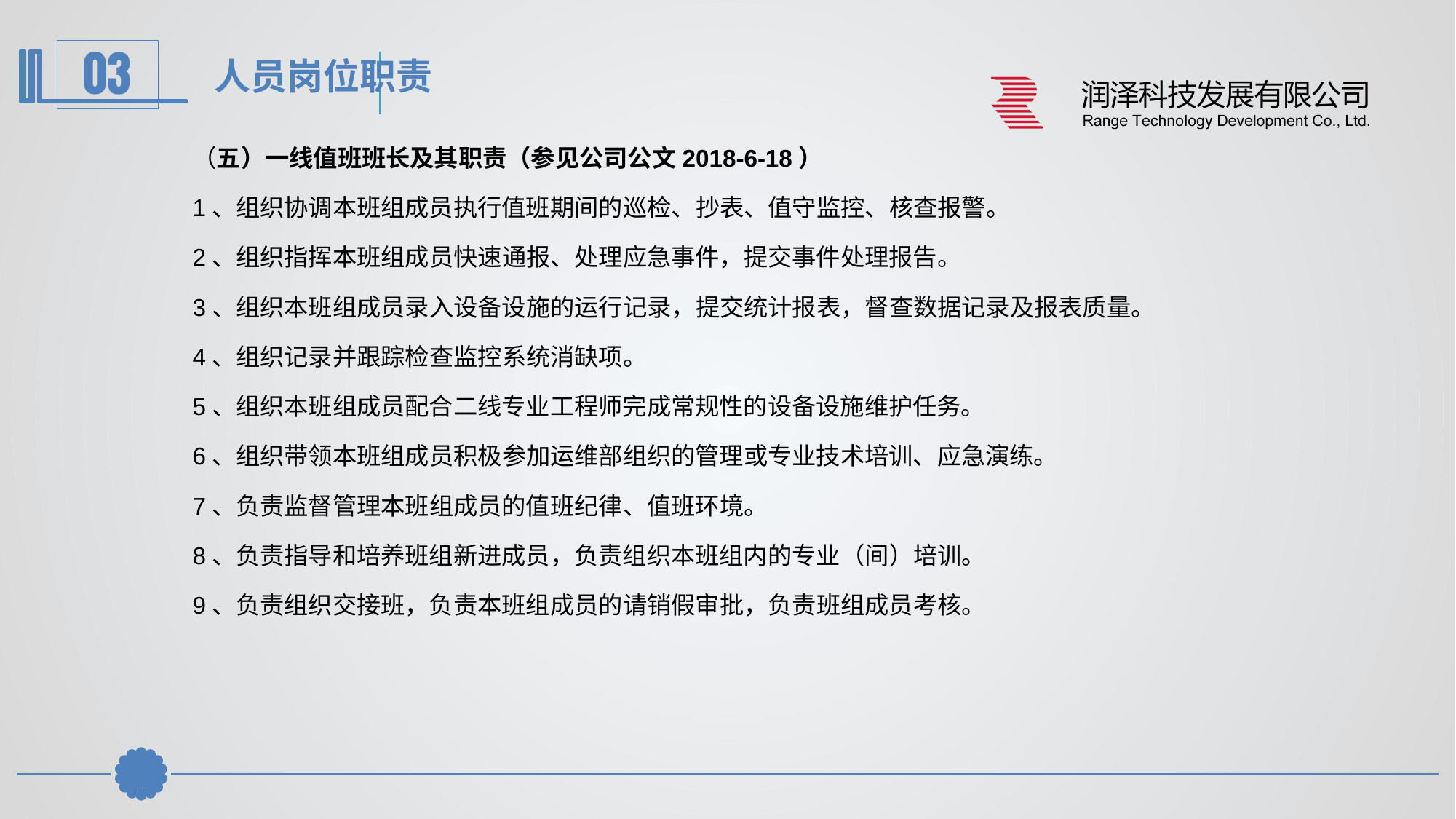

人员岗位职责
（五）一线值班班长及其职责（参见公司公文2018-6-18）
1、组织协调本班组成员执行值班期间的巡检、抄表、值守监控、核查报警。
2、组织指挥本班组成员快速通报、处理应急事件，提交事件处理报告。
3、组织本班组成员录入设备设施的运行记录，提交统计报表，督查数据记录及报表质量。
4、组织记录并跟踪检查监控系统消缺项。
5、组织本班组成员配合二线专业工程师完成常规性的设备设施维护任务。
6、组织带领本班组成员积极参加运维部组织的管理或专业技术培训、应急演练。
7、负责监督管理本班组成员的值班纪律、值班环境。
8、负责指导和培养班组新进成员，负责组织本班组内的专业（间）培训。
9、负责组织交接班，负责本班组成员的请销假审批，负责班组成员考核。
12